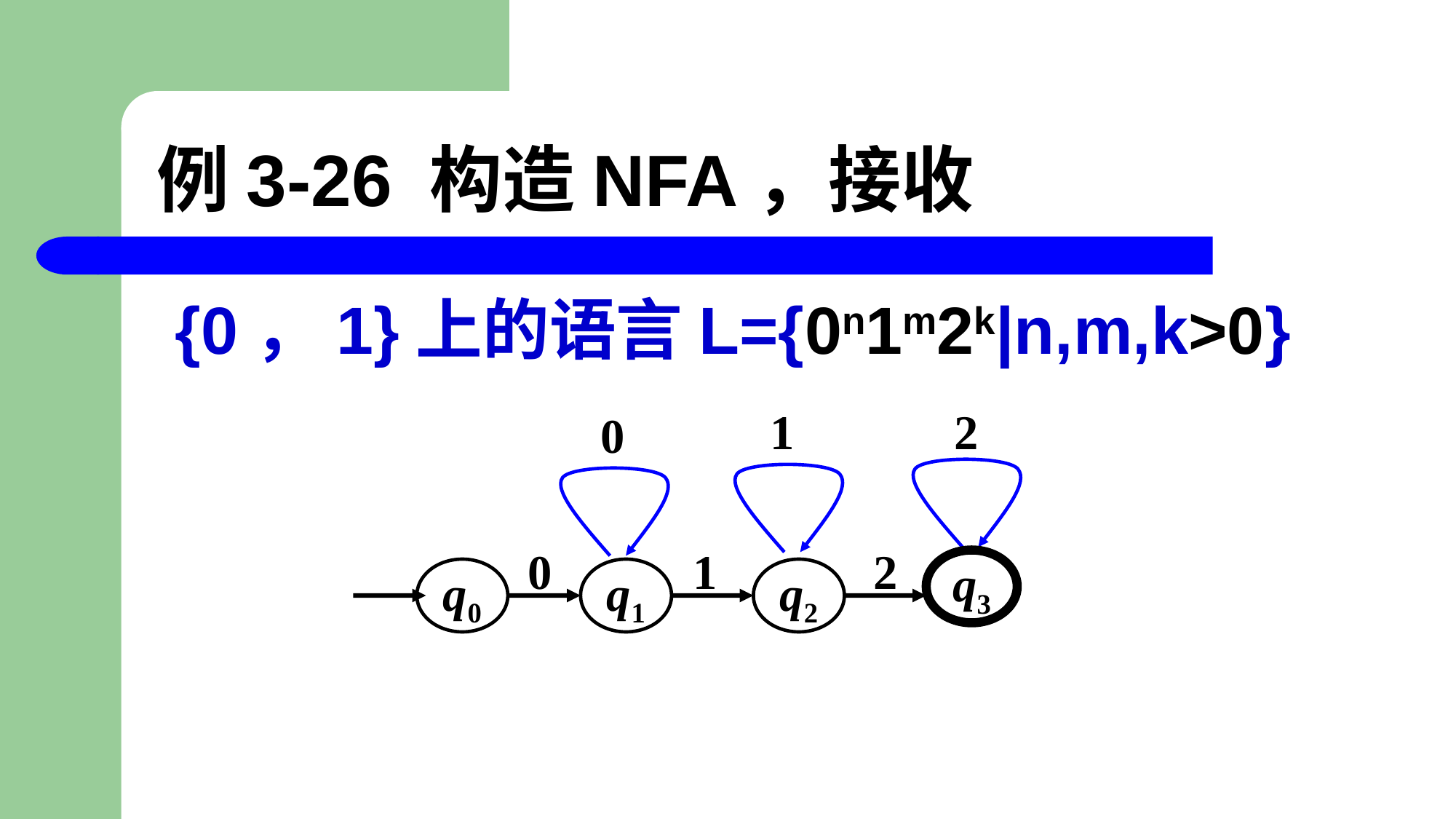

# 例3-26 构造NFA，接收
 {0，1}上的语言L={0n1m2k|n,m,k>0}

1
2
0

0
1
2
q3
q0
q1
q2